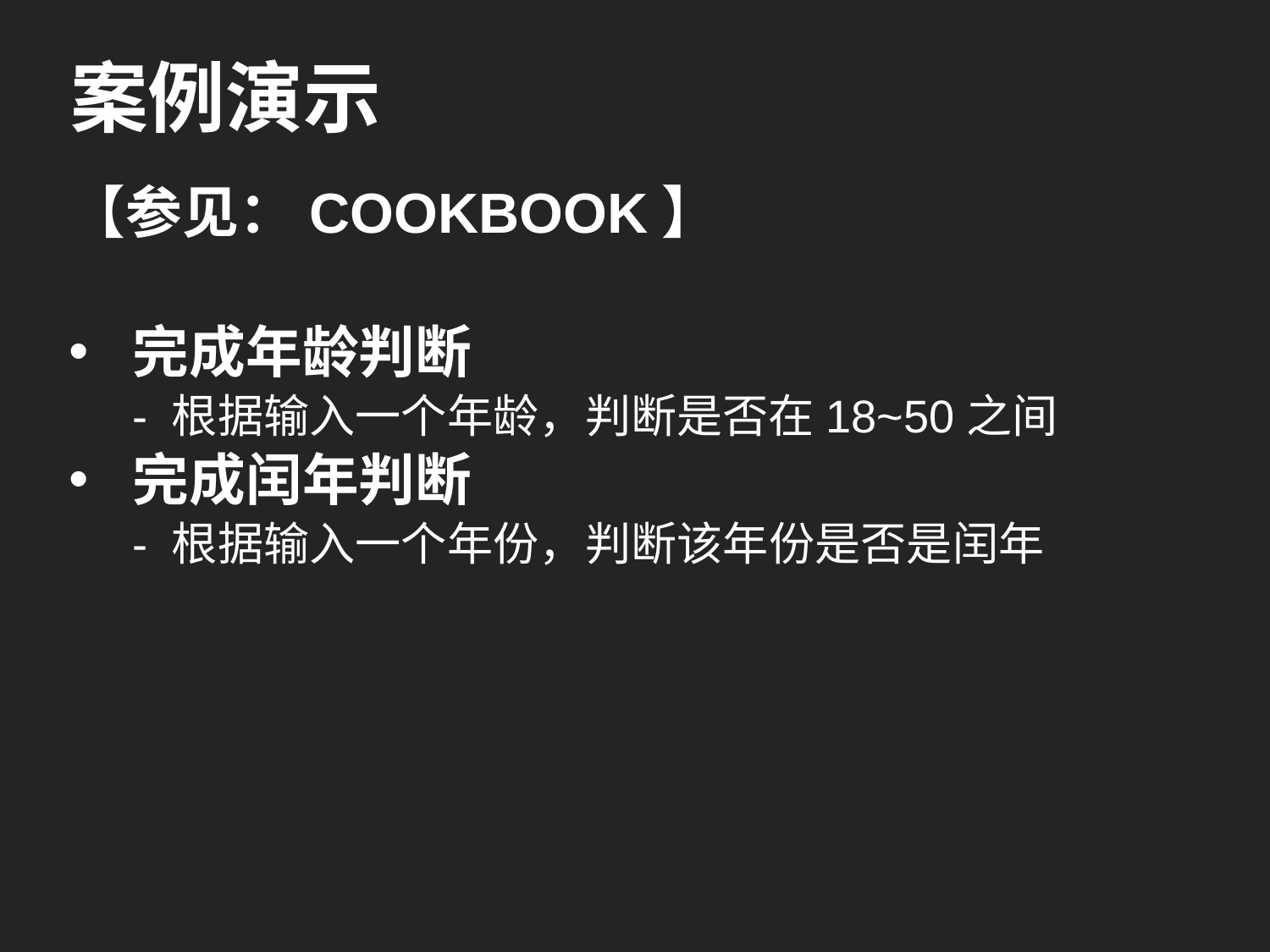

# 案例演示
【参见：COOKBOOK】

完成年龄判断
- 根据输入一个年龄，判断是否在18~50之间
完成闰年判断
- 根据输入一个年份，判断该年份是否是闰年